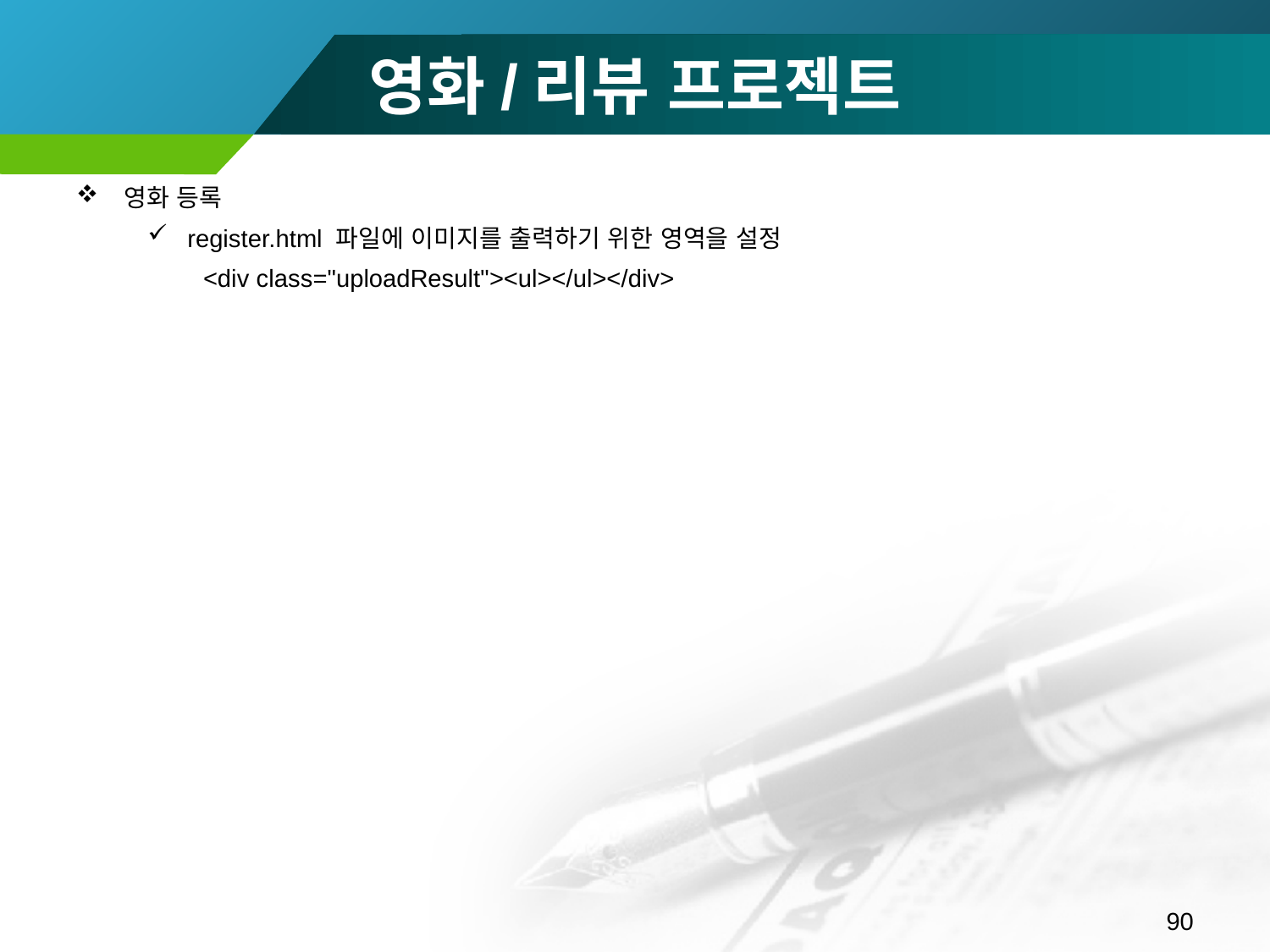

# 영화/리뷰 프로젝트
영화 등록
register.html 파일에 이미지를 출력하기 위한 영역을 설정
<div class="uploadResult"><ul></ul></div>

90